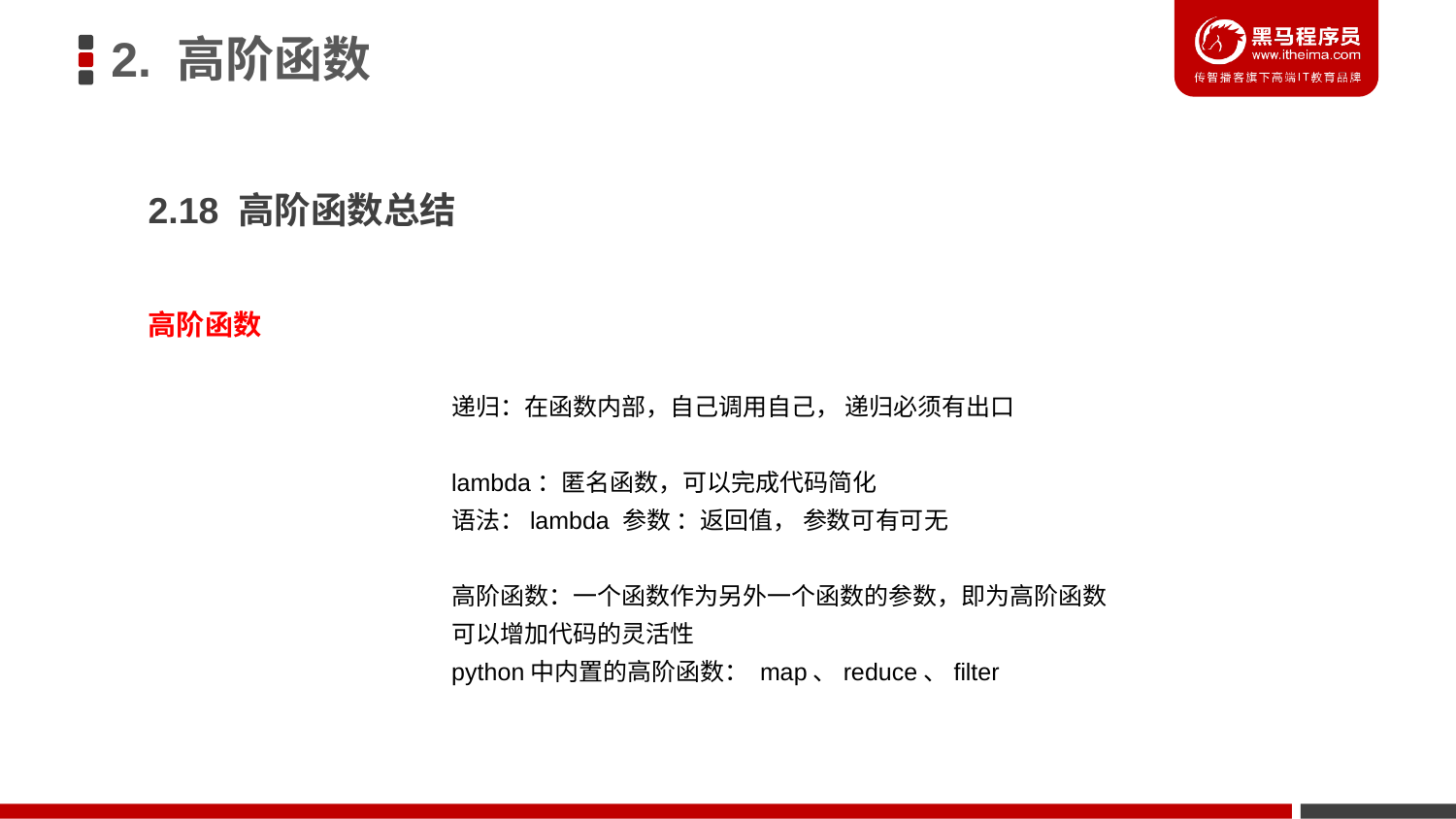

2. 高阶函数
2.18 高阶函数总结
高阶函数
	递归：在函数内部，自己调用自己， 递归必须有出口

	lambda：匿名函数，可以完成代码简化
	语法：lambda 参数 ：返回值， 参数可有可无

	高阶函数：一个函数作为另外一个函数的参数，即为高阶函数
	可以增加代码的灵活性
	python中内置的高阶函数： map、reduce、filter